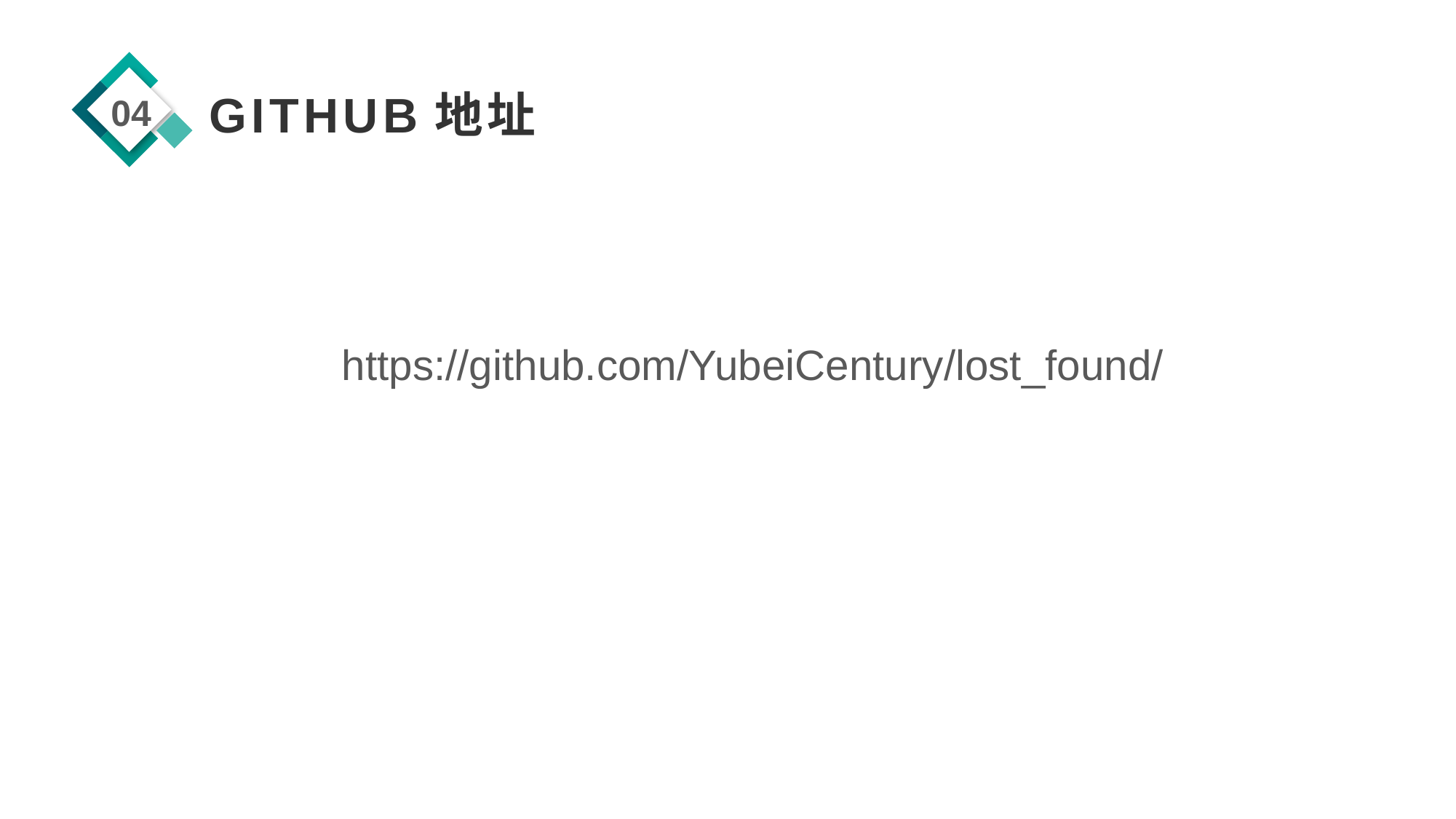

04
GITHUB地址

此处添加标题
03
用户可以在投影仪或者计算机上进行演示，也可以将演示文稿打印出来，制作成胶
https://github.com/YubeiCentury/lost_found/